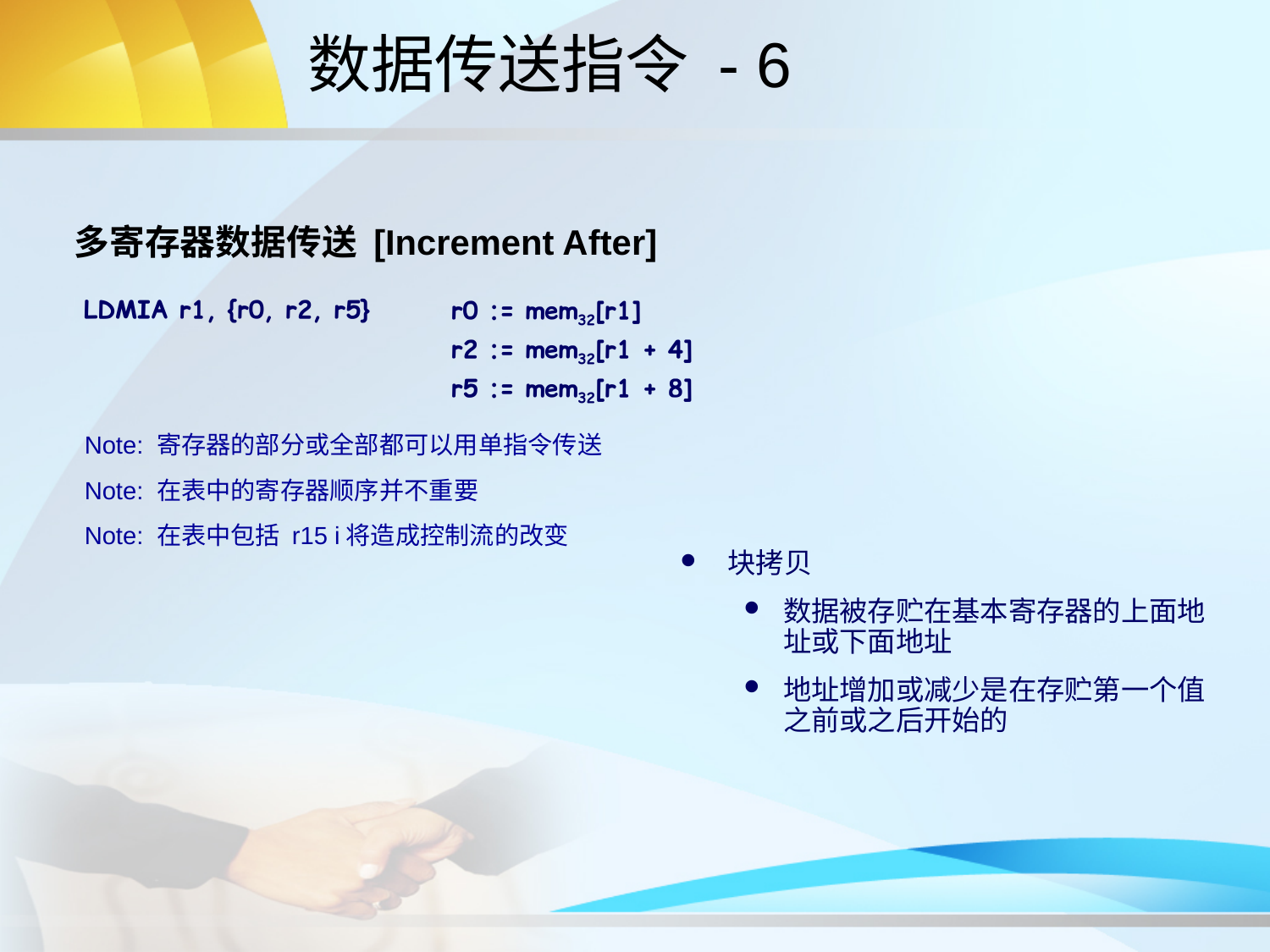

# 数据传送指令 - 6
多寄存器数据传送 [Increment After]
LDMIA r1, {r0, r2, r5}
r0 := mem32[r1]
r2 := mem32[r1 + 4]
r5 := mem32[r1 + 8]
Note: 寄存器的部分或全部都可以用单指令传送
Note: 在表中的寄存器顺序并不重要
Note: 在表中包括 r15 i将造成控制流的改变
块拷贝
数据被存贮在基本寄存器的上面地址或下面地址
地址增加或减少是在存贮第一个值之前或之后开始的